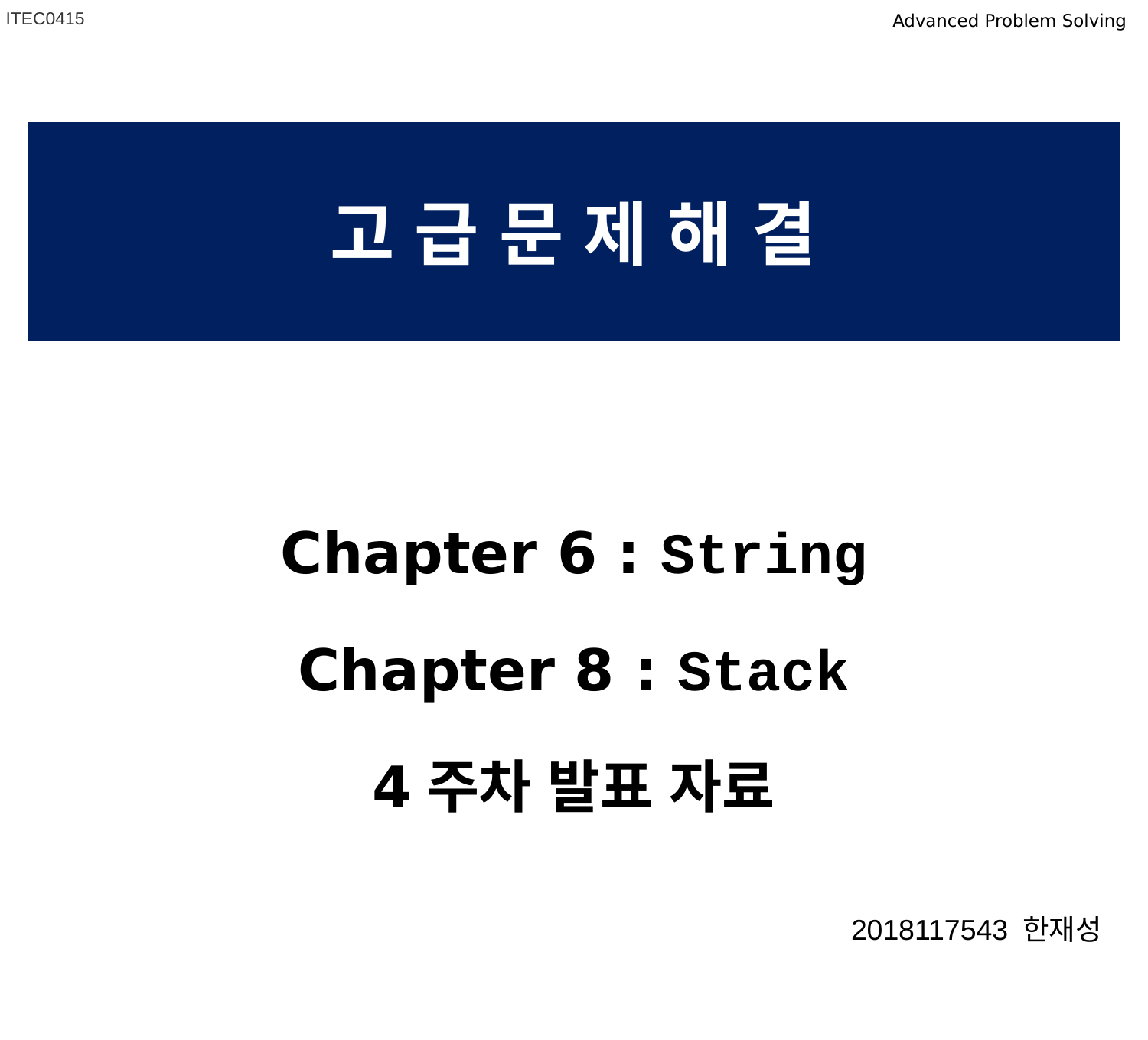

ITEC0415
Advanced Problem Solving
# 고 급 문 제 해 결
Chapter 6 : String
Chapter 8 : Stack
4주차 발표 자료
2018117543 한재성